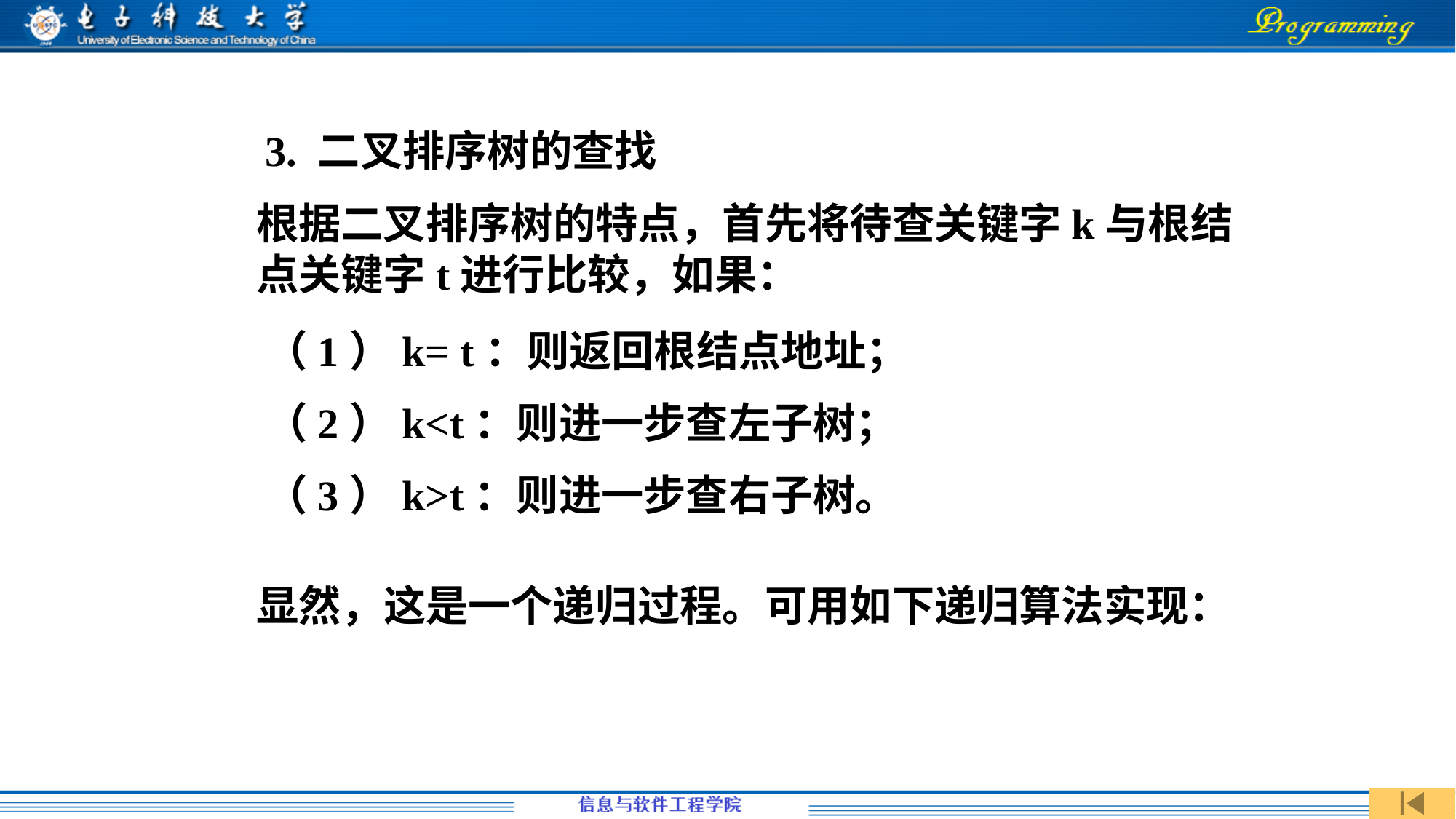

3. 二叉排序树的查找
根据二叉排序树的特点，首先将待查关键字k与根结点关键字t进行比较，如果：
（1）k= t：则返回根结点地址；
（2）k<t：则进一步查左子树；
（3）k>t：则进一步查右子树。
显然，这是一个递归过程。可用如下递归算法实现：